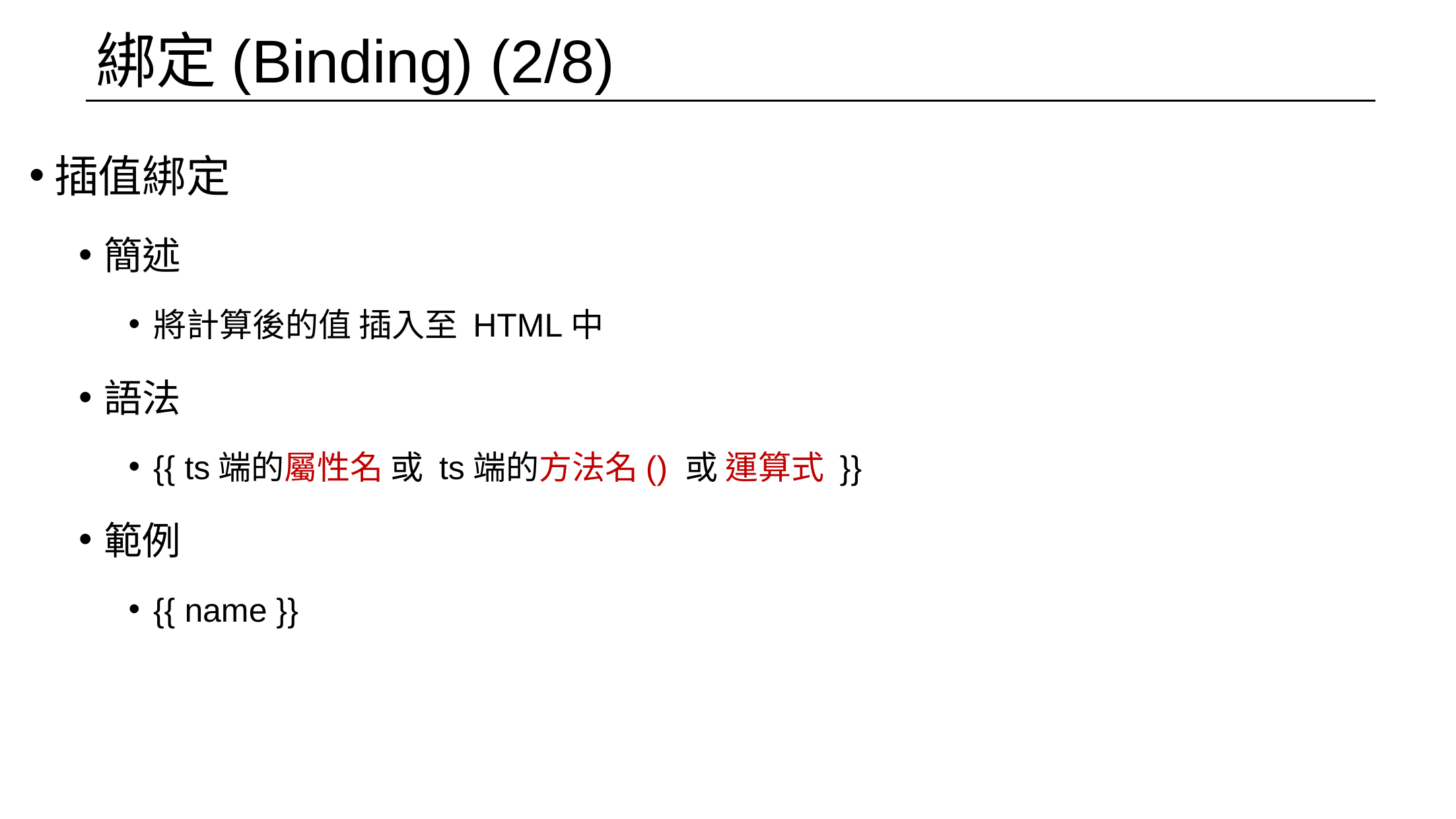

# 綁定(Binding) (2/8)
插值綁定
簡述
將計算後的值 插入至 HTML中
語法
{{ ts端的屬性名 或 ts端的方法名() 或 運算式 }}
範例
{{ name }}